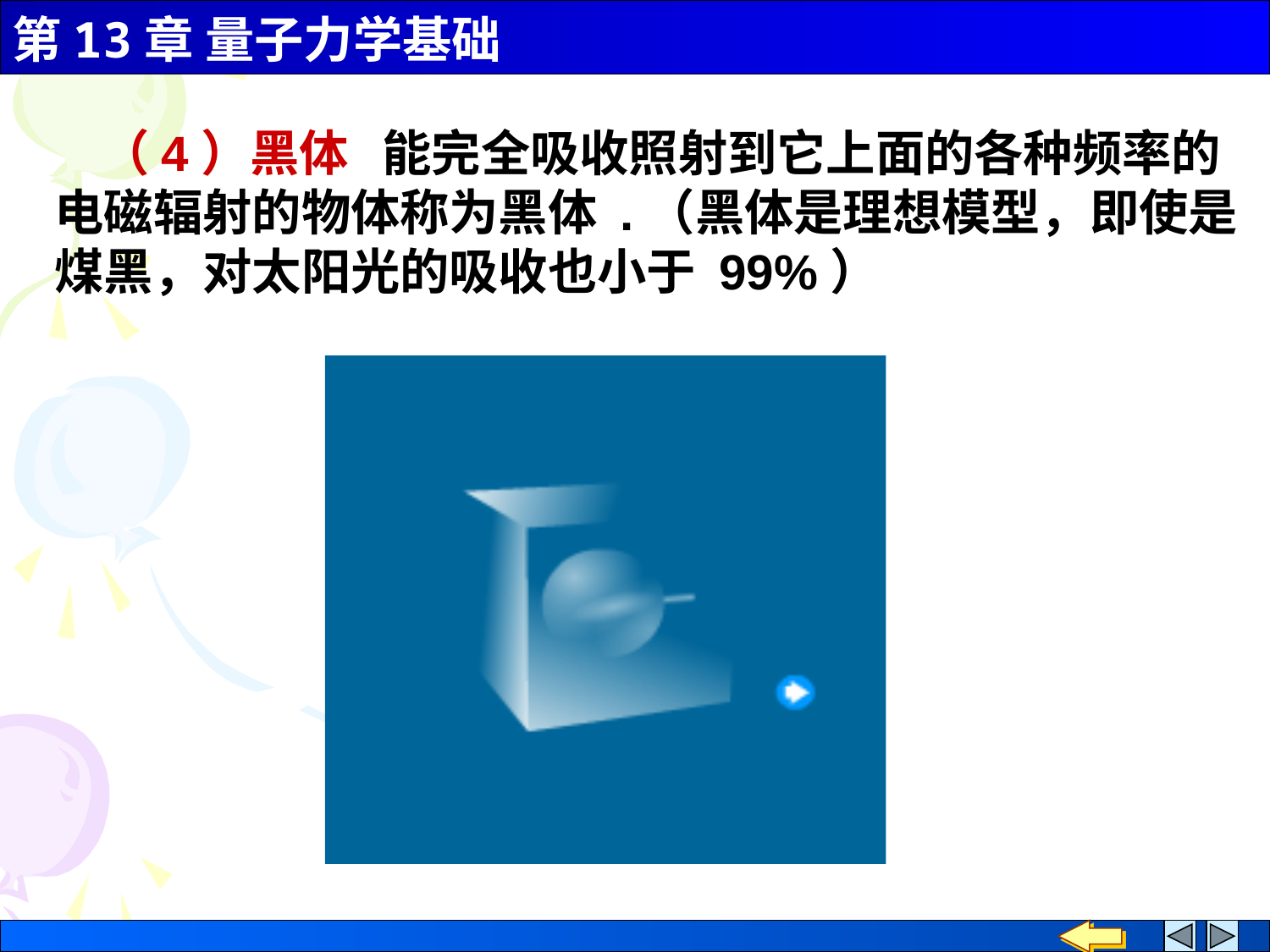

（4）黑体   能完全吸收照射到它上面的各种频率的电磁辐射的物体称为黑体 .（黑体是理想模型，即使是煤黑，对太阳光的吸收也小于 99%）